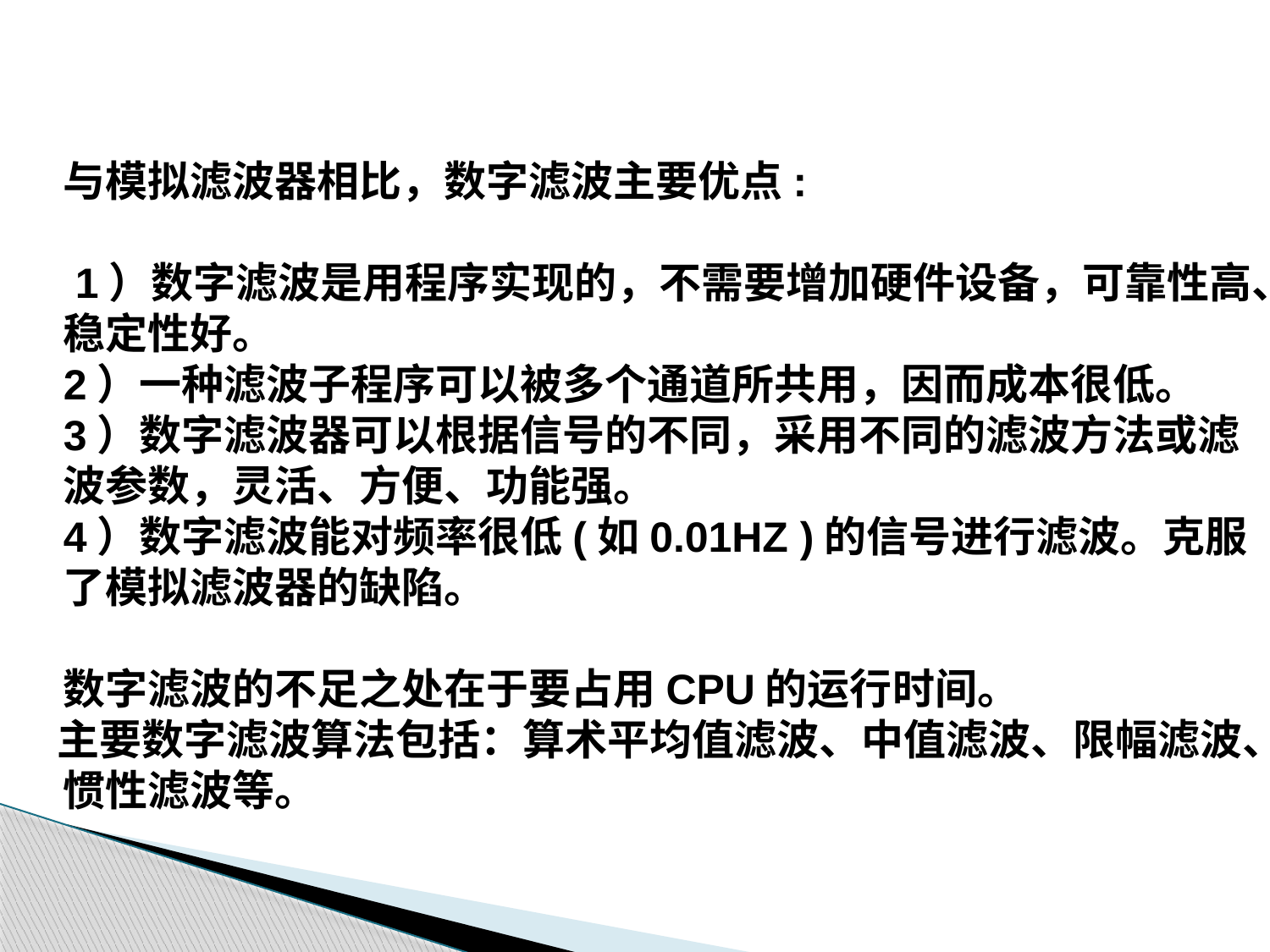

与模拟滤波器相比，数字滤波主要优点:

	 1）数字滤波是用程序实现的，不需要增加硬件设备，可靠性高、稳定性好。
	2）一种滤波子程序可以被多个通道所共用，因而成本很低。
	3）数字滤波器可以根据信号的不同，采用不同的滤波方法或滤波参数，灵活、方便、功能强。
	4）数字滤波能对频率很低(如0.01HZ )的信号进行滤波。克服了模拟滤波器的缺陷。

	数字滤波的不足之处在于要占用CPU的运行时间。
  主要数字滤波算法包括：算术平均值滤波、中值滤波、限幅滤波、惯性滤波等。